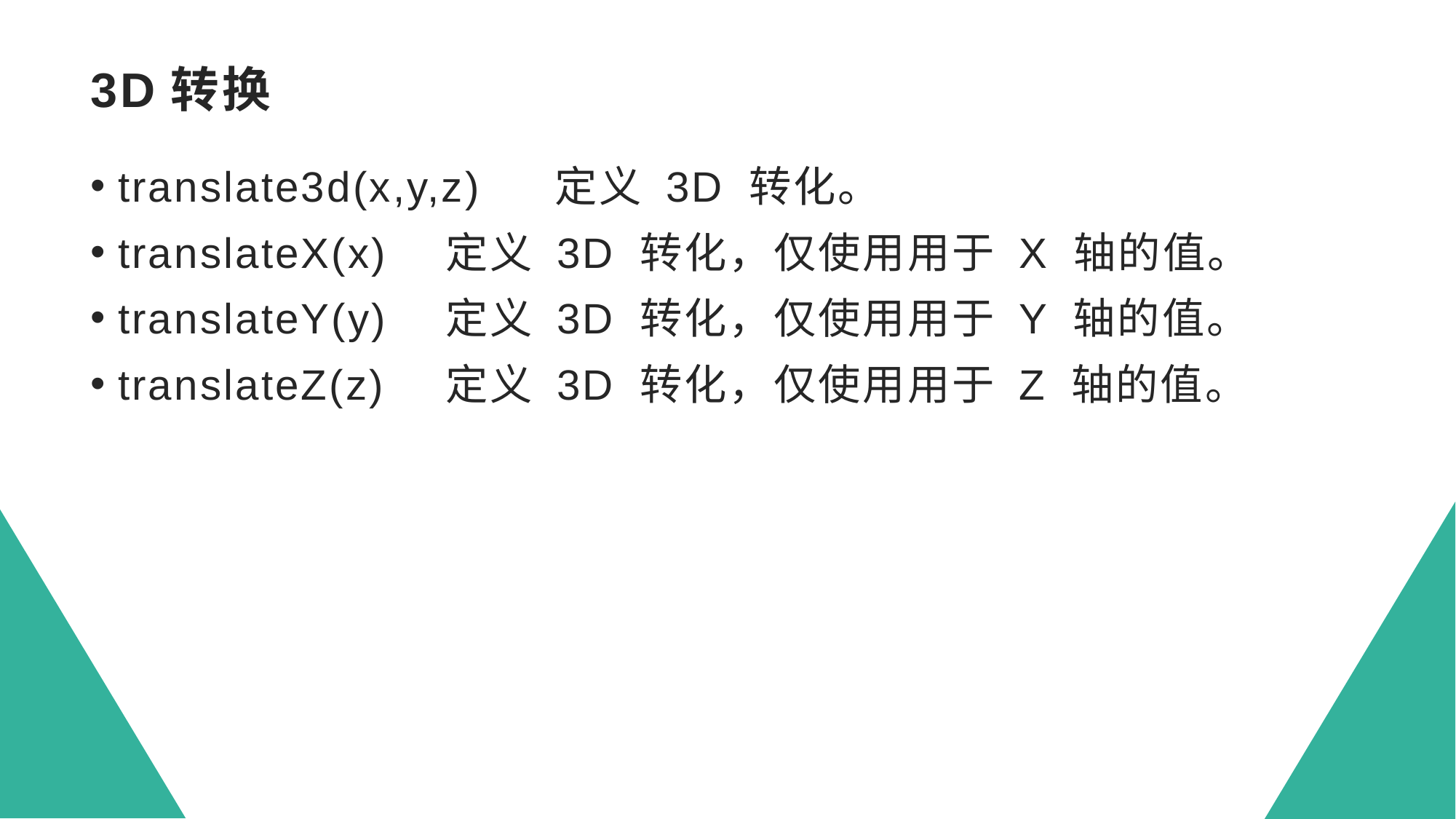

# 3D转换
translate3d(x,y,z)	定义 3D 转化。
translateX(x)	定义 3D 转化，仅使用用于 X 轴的值。
translateY(y)	定义 3D 转化，仅使用用于 Y 轴的值。
translateZ(z)	定义 3D 转化，仅使用用于 Z 轴的值。